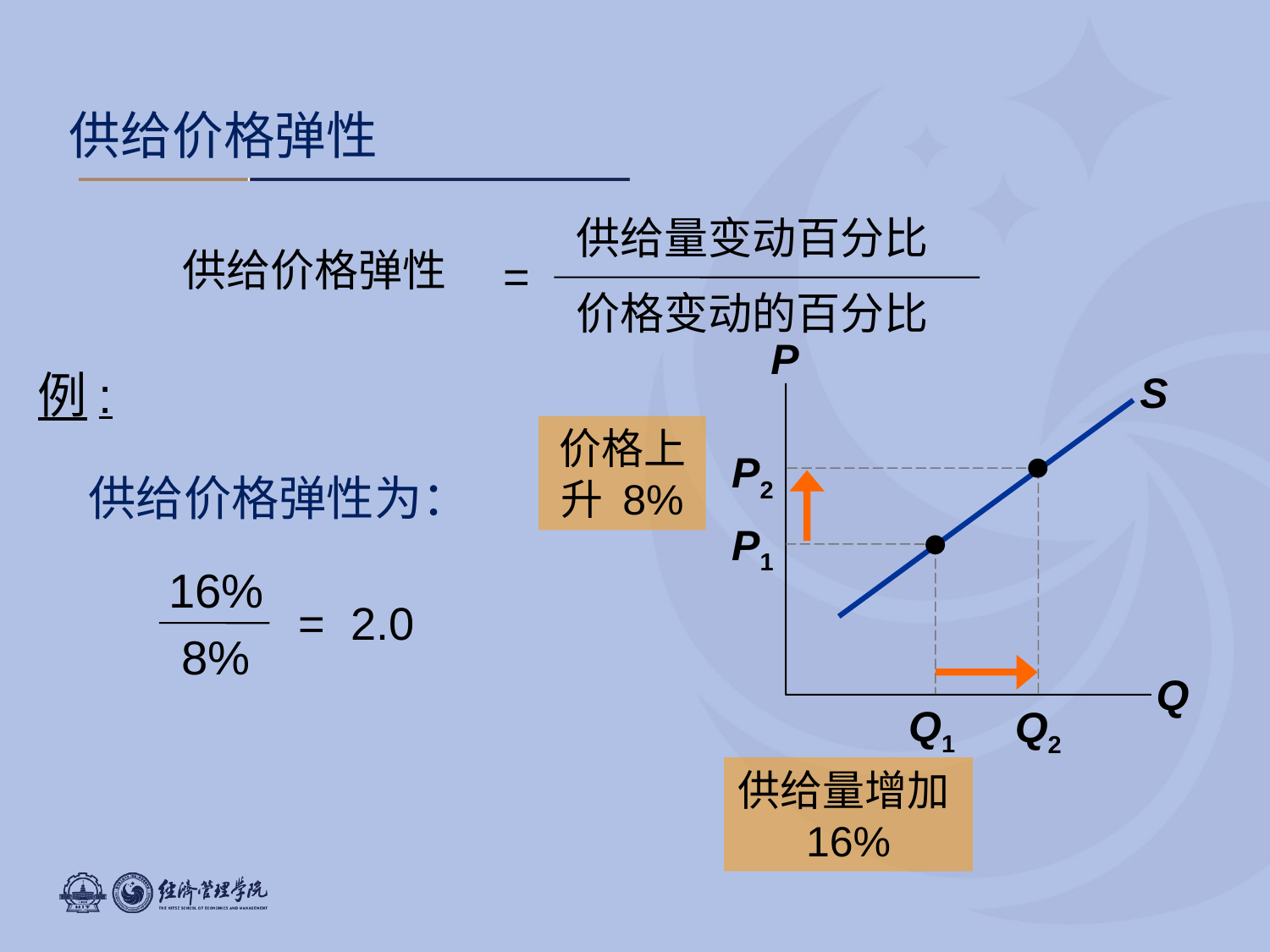

0
供给价格弹性
     供给量变动百分比
     价格变动的百分比
供给价格弹性
=

P

Q
S

例:
价格上升 8%
P2

供给价格弹性为：

Q2

P1

Q1
16%
8%

=  2.0

供给量增加16%